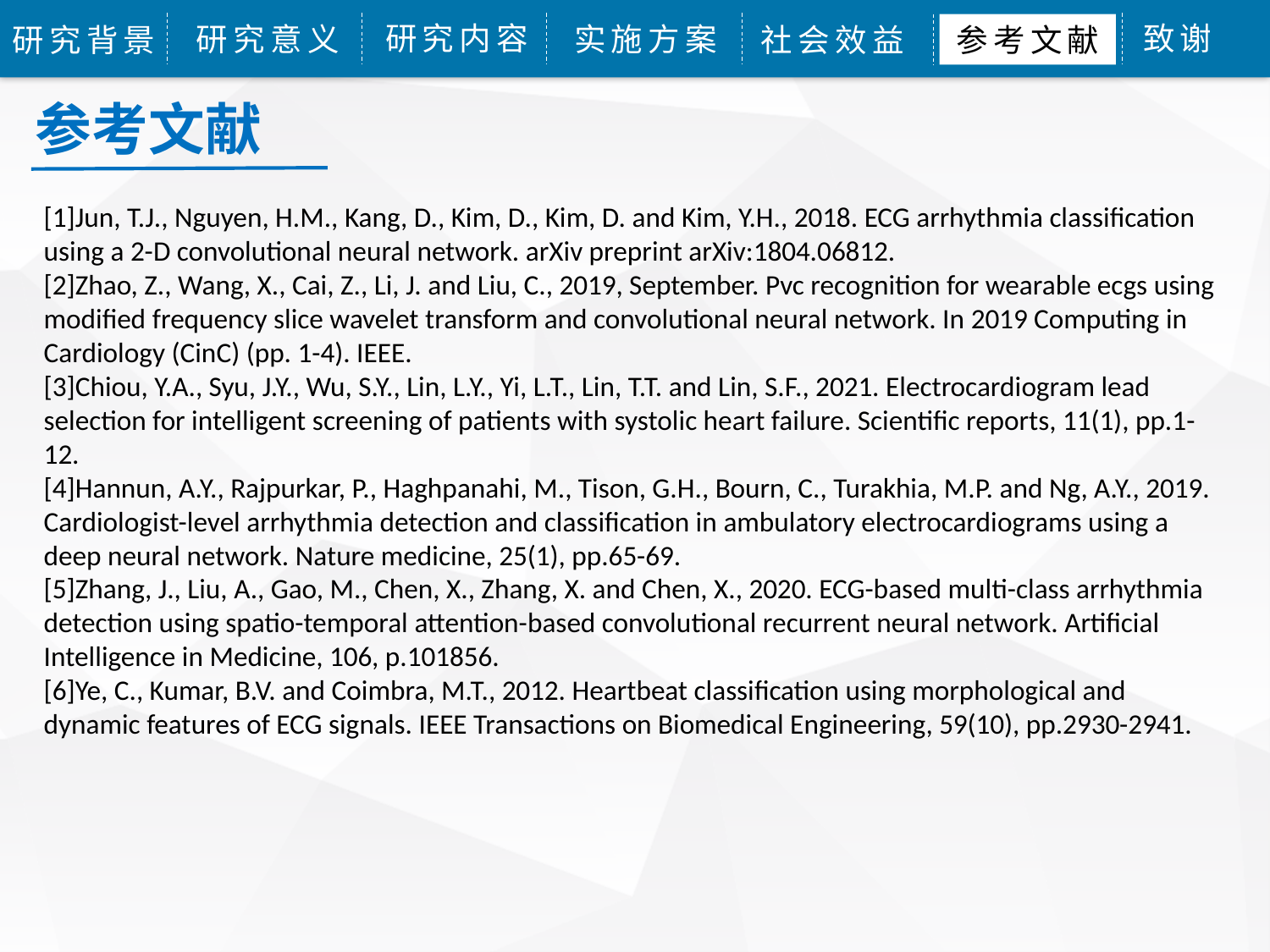

研究内容
致谢
研究意义
实施方案
研究背景
社会效益
参考文献
参考文献
[1]Jun, T.J., Nguyen, H.M., Kang, D., Kim, D., Kim, D. and Kim, Y.H., 2018. ECG arrhythmia classification using a 2-D convolutional neural network. arXiv preprint arXiv:1804.06812.
[2]Zhao, Z., Wang, X., Cai, Z., Li, J. and Liu, C., 2019, September. Pvc recognition for wearable ecgs using modified frequency slice wavelet transform and convolutional neural network. In 2019 Computing in Cardiology (CinC) (pp. 1-4). IEEE.
[3]Chiou, Y.A., Syu, J.Y., Wu, S.Y., Lin, L.Y., Yi, L.T., Lin, T.T. and Lin, S.F., 2021. Electrocardiogram lead selection for intelligent screening of patients with systolic heart failure. Scientific reports, 11(1), pp.1-12.
[4]Hannun, A.Y., Rajpurkar, P., Haghpanahi, M., Tison, G.H., Bourn, C., Turakhia, M.P. and Ng, A.Y., 2019. Cardiologist-level arrhythmia detection and classification in ambulatory electrocardiograms using a deep neural network. Nature medicine, 25(1), pp.65-69.
[5]Zhang, J., Liu, A., Gao, M., Chen, X., Zhang, X. and Chen, X., 2020. ECG-based multi-class arrhythmia detection using spatio-temporal attention-based convolutional recurrent neural network. Artificial Intelligence in Medicine, 106, p.101856.
[6]Ye, C., Kumar, B.V. and Coimbra, M.T., 2012. Heartbeat classification using morphological and dynamic features of ECG signals. IEEE Transactions on Biomedical Engineering, 59(10), pp.2930-2941.